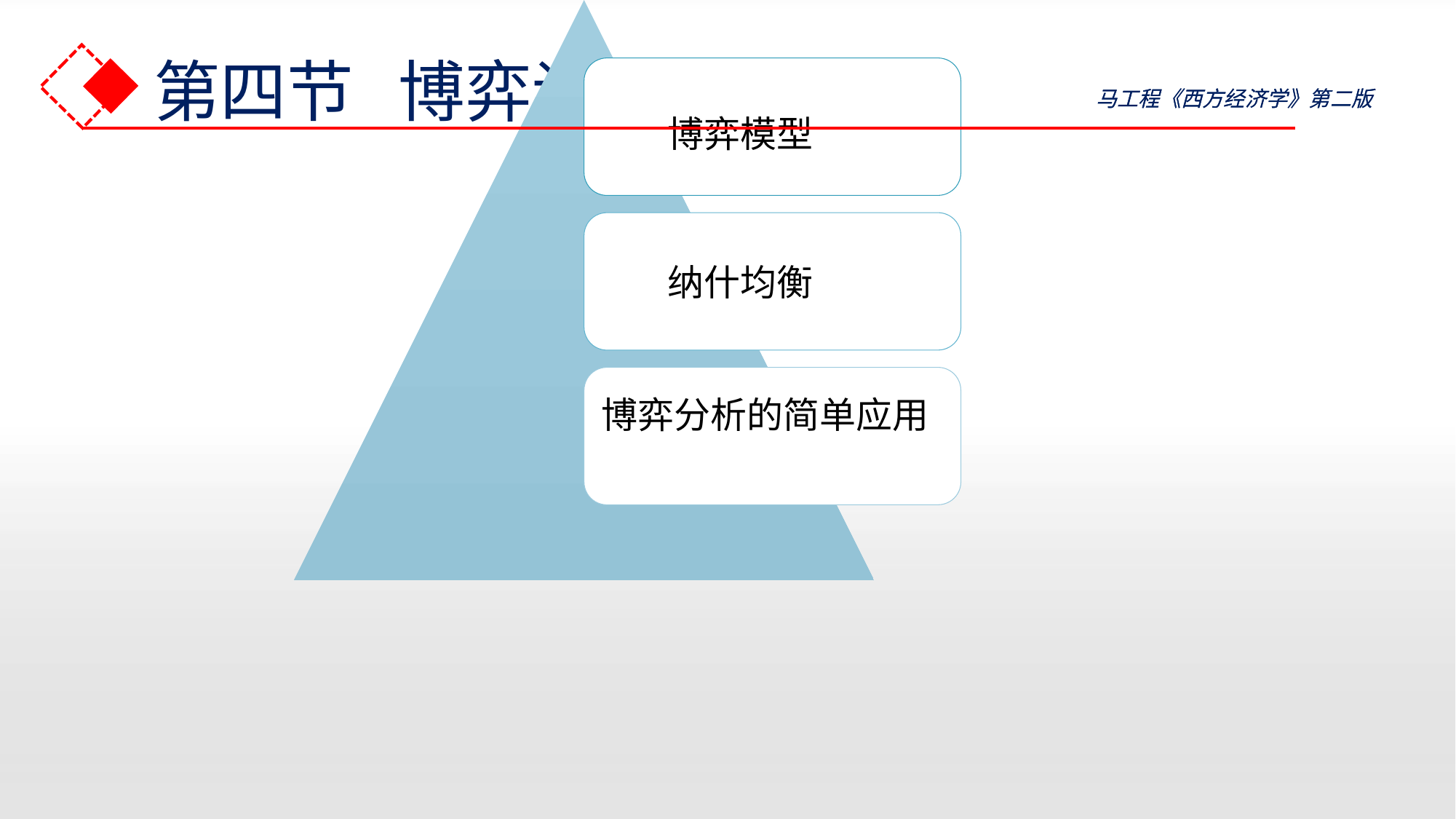

# 第四节   博弈论和策略行为

马工程《西方经济学》第二版

       博弈模型
       纳什均衡
博弈分析的简单应用